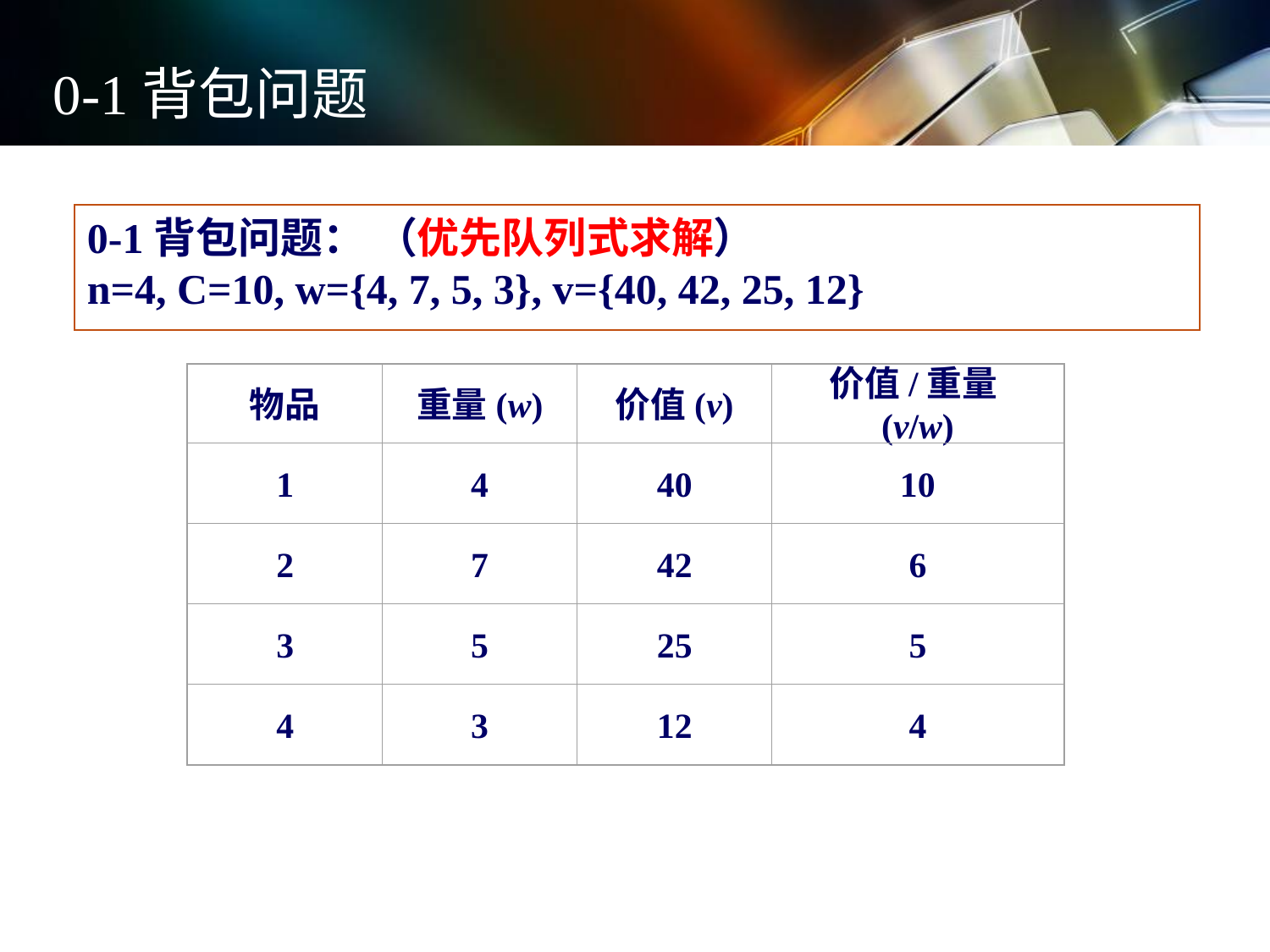

0-1背包问题
0-1背包问题： （优先队列式求解）
n=4, C=10, w={4, 7, 5, 3}, v={40, 42, 25, 12}

物品

重量(w)

价值(v)

价值/重量(v/w)

1

4

40

10

2

7

42

6

3

5

25

5

4

3

12

4